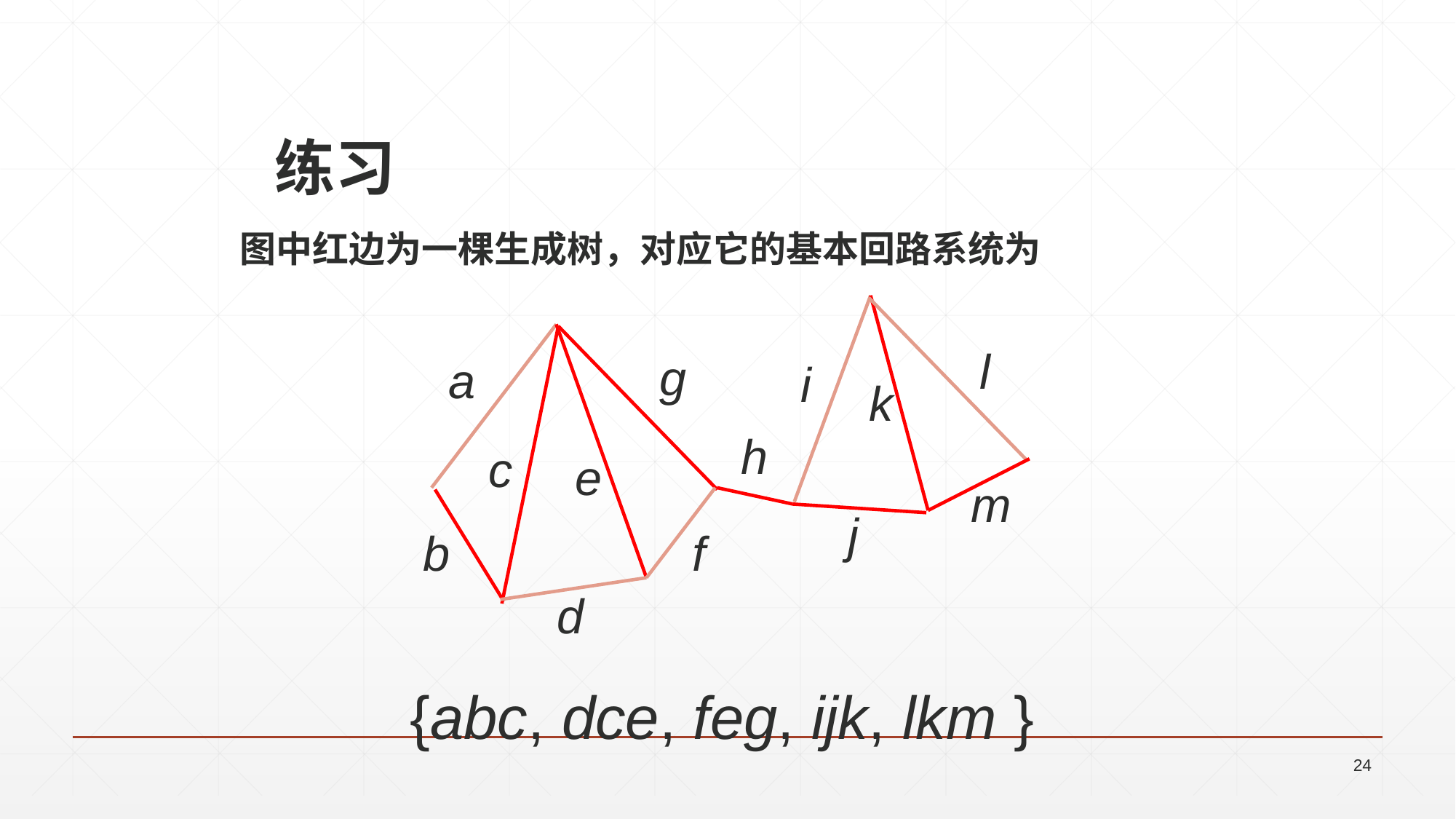

# 练习
图中红边为一棵生成树，对应它的基本回路系统为

l
g
a
i
k
h
c
e
m
j
b
f
d
{abc, dce, feg, ijk, lkm }
24